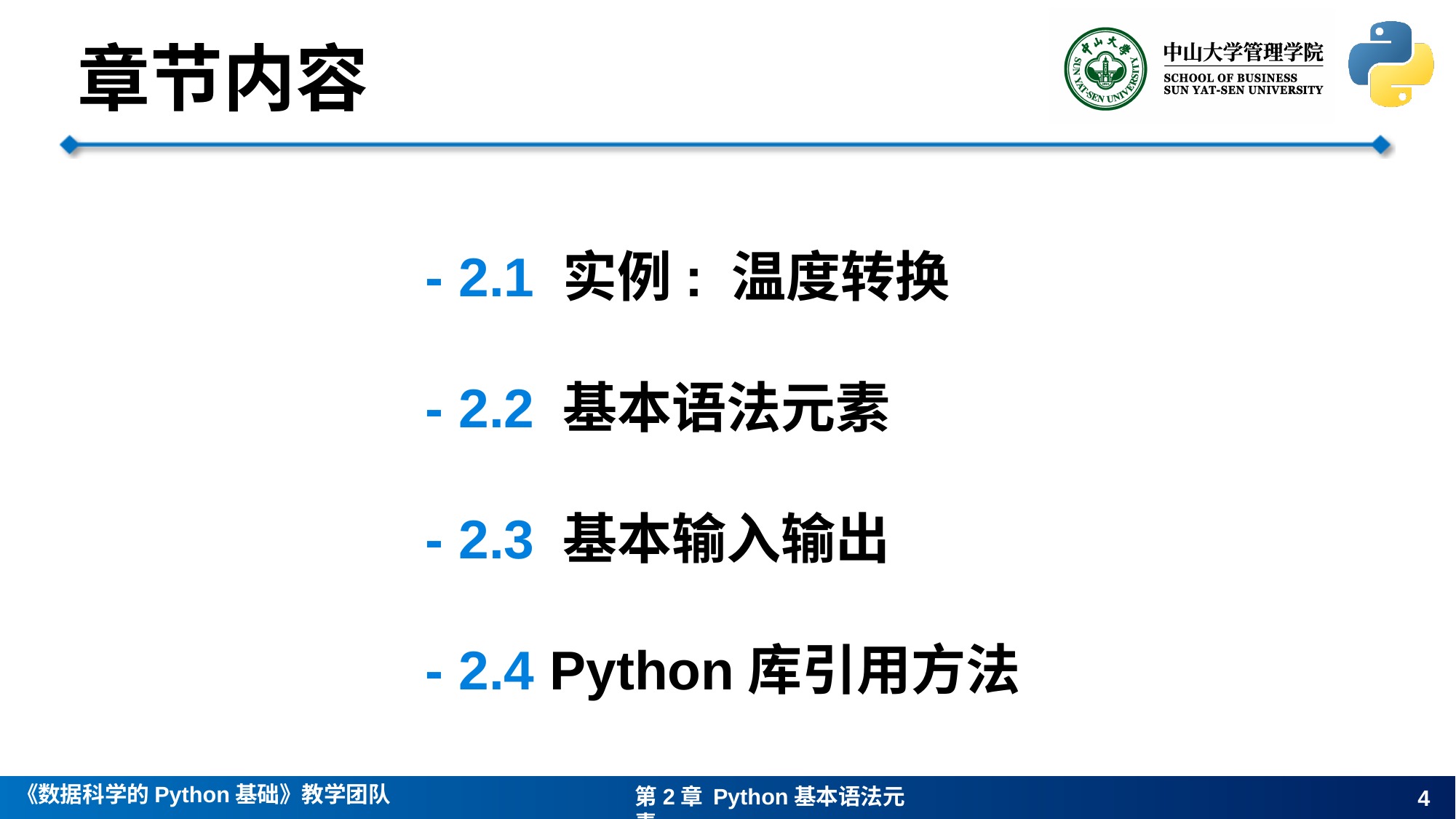

章节内容
- 2.1 实例: 温度转换
- 2.2 基本语法元素
- 2.3 基本输入输出
- 2.4 Python库引用方法